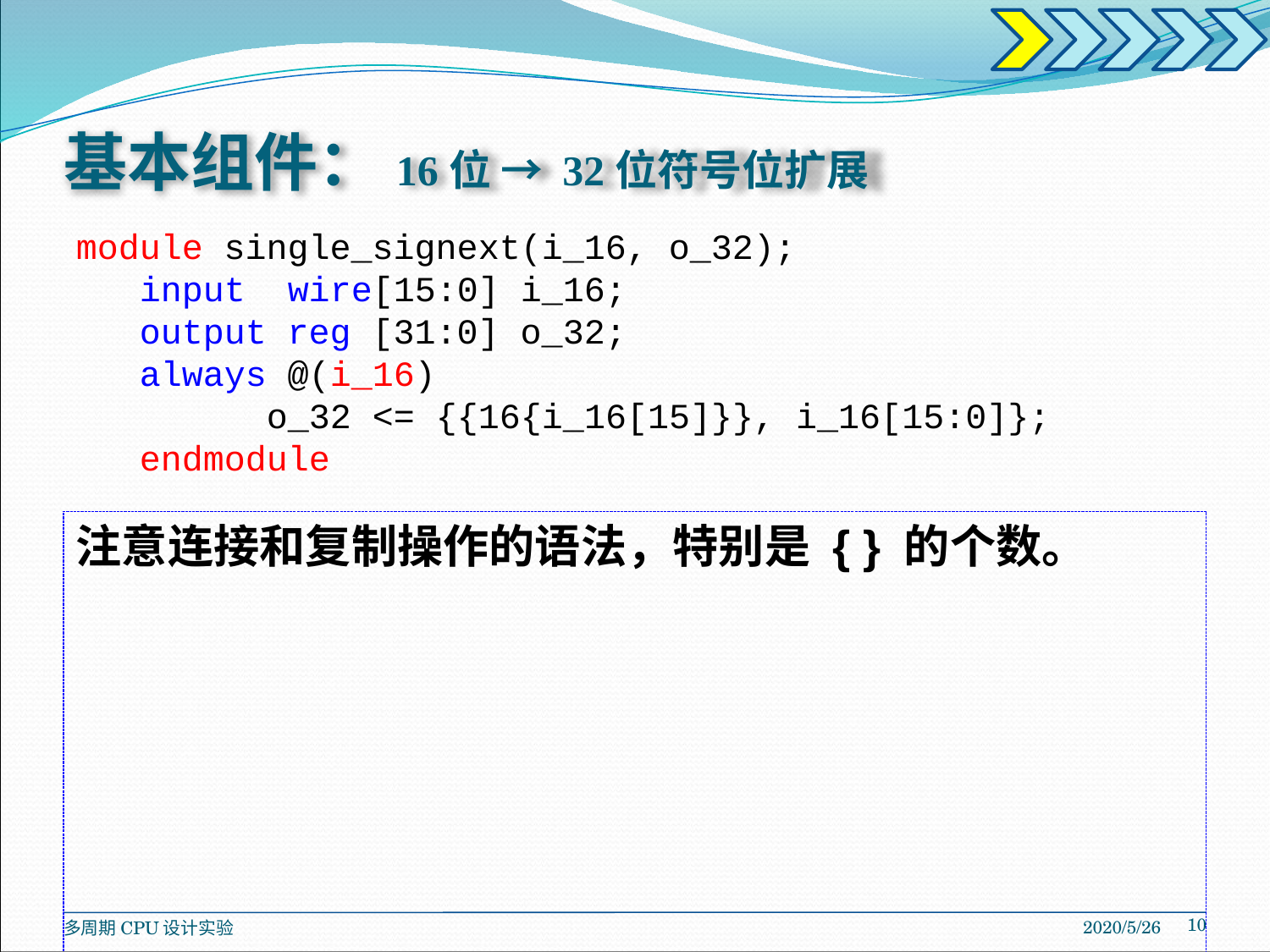

# 基本组件：16位 → 32位符号位扩展
module single_signext(i_16, o_32);
input  wire[15:0] i_16;
output reg [31:0] o_32;
always @(i_16)
	o_32 <= {{16{i_16[15]}}, i_16[15:0]};
endmodule
注意连接和复制操作的语法，特别是 { } 的个数。
2020/5/26
10
多周期CPU设计实验